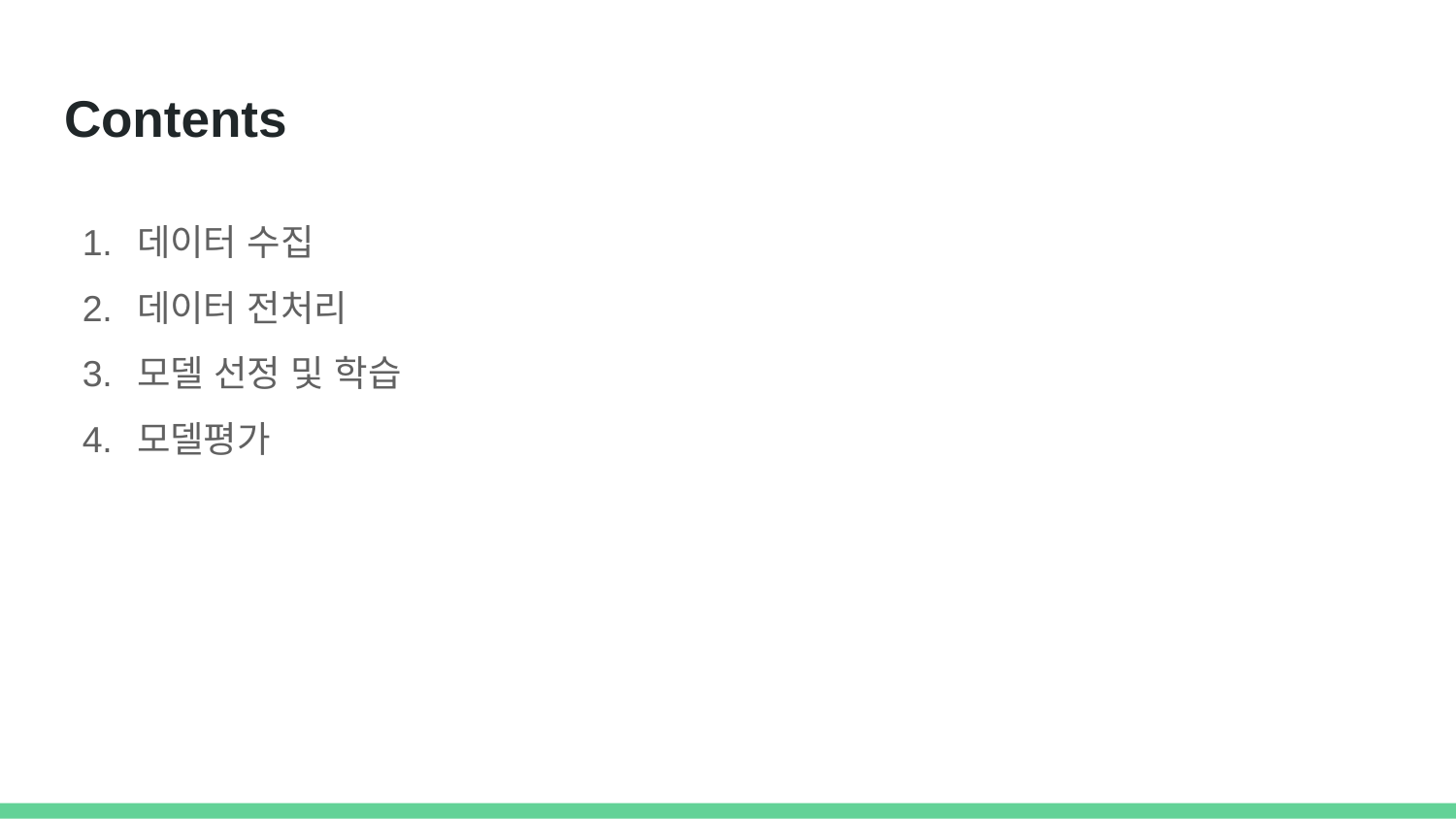

# Contents
데이터 수집
데이터 전처리
모델 선정 및 학습
모델평가